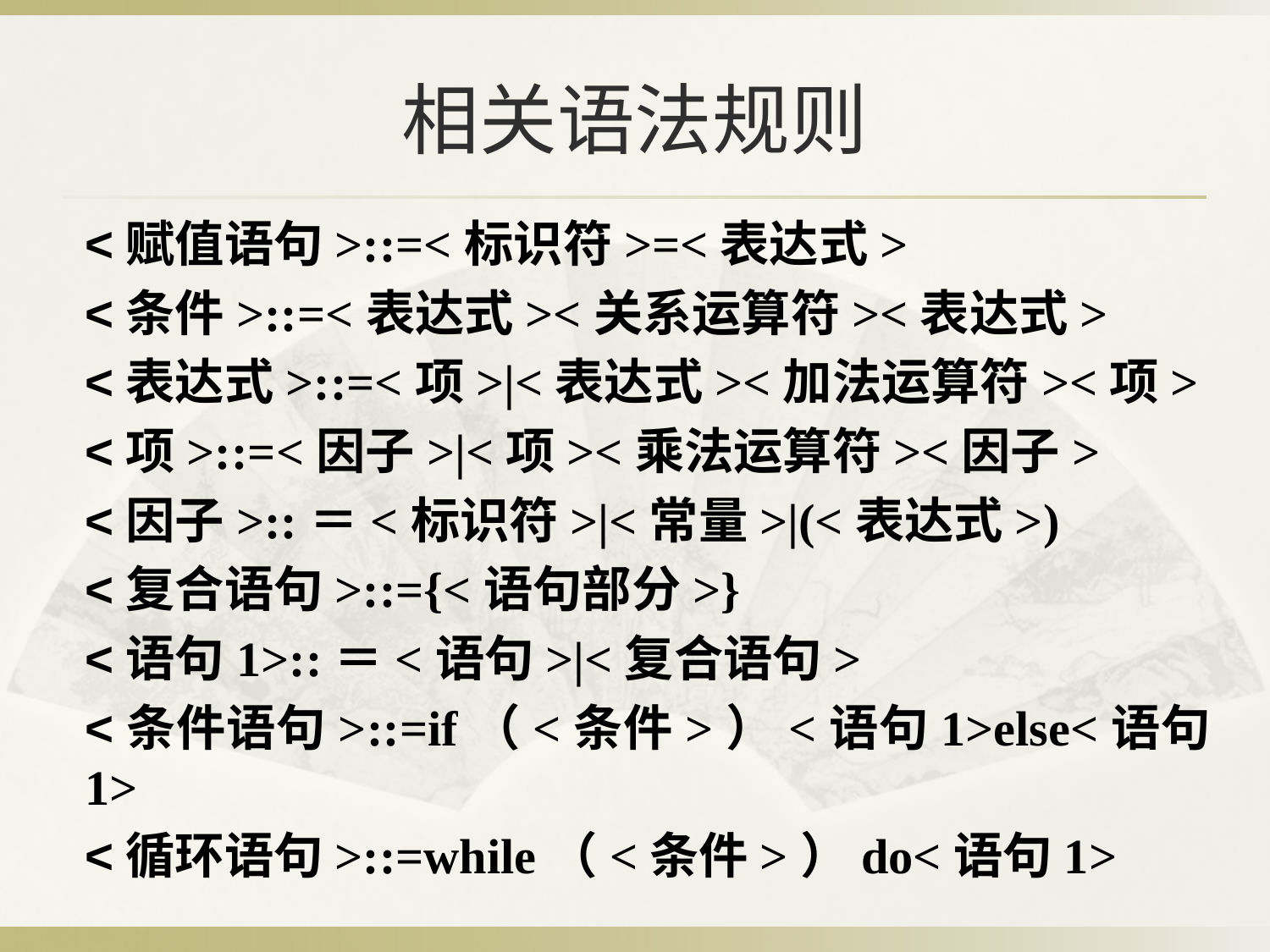

# 相关语法规则
<赋值语句>::=<标识符>=<表达式>
<条件>::=<表达式><关系运算符><表达式>
<表达式>::=<项>|<表达式><加法运算符><项>
<项>::=<因子>|<项><乘法运算符><因子>
<因子>::＝<标识符>|<常量>|(<表达式>)
<复合语句>::={<语句部分>}
<语句1>::＝<语句>|<复合语句>
<条件语句>::=if（<条件>）<语句1>else<语句1>
<循环语句>::=while（<条件>）do<语句1>